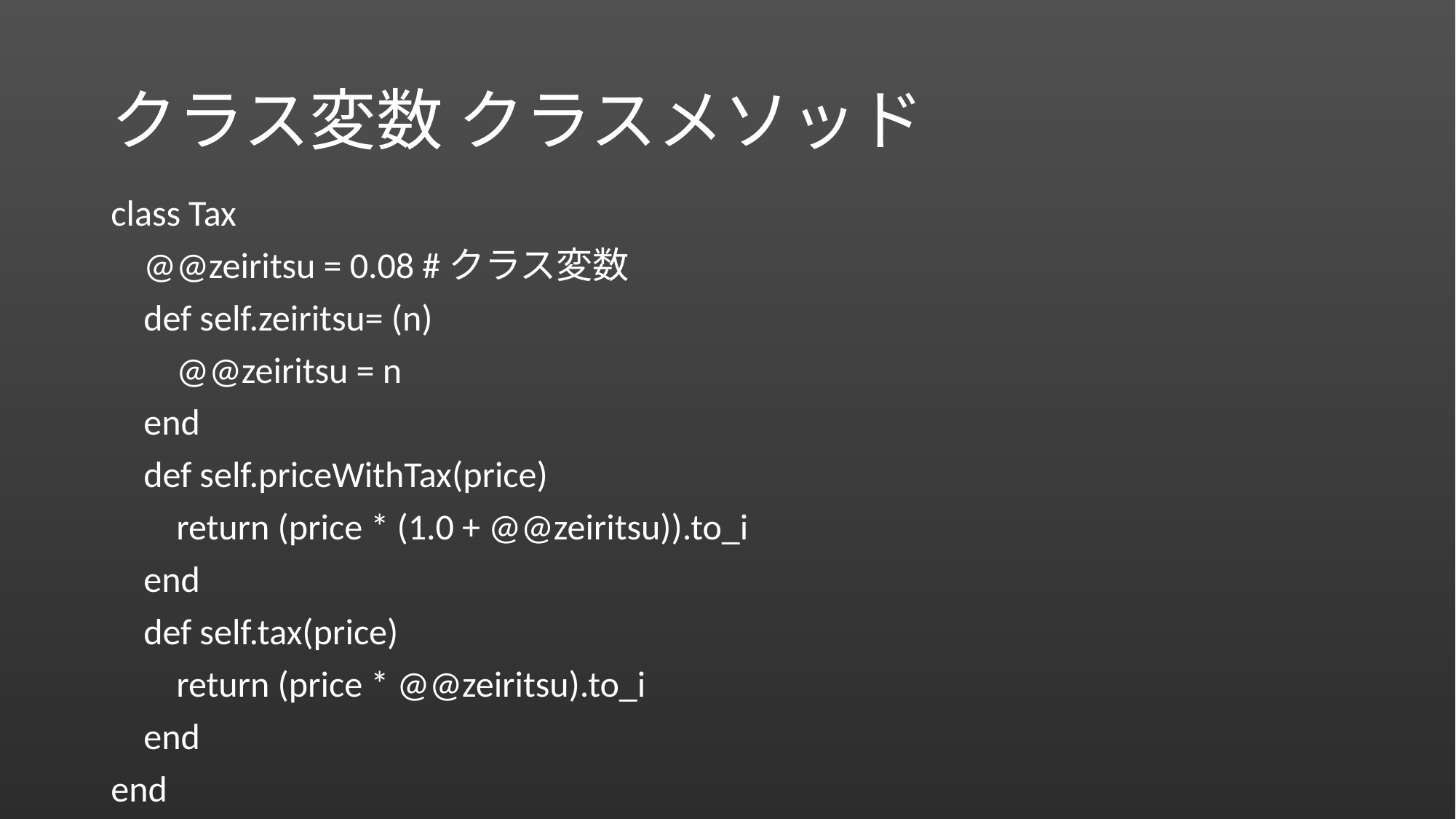

# クラス変数 クラスメソッド
class Tax
    @@zeiritsu = 0.08 #クラス変数
    def self.zeiritsu= (n)
        @@zeiritsu = n
    end
    def self.priceWithTax(price)
        return (price * (1.0 + @@zeiritsu)).to_i
    end
    def self.tax(price)
        return (price * @@zeiritsu).to_i
    end
end